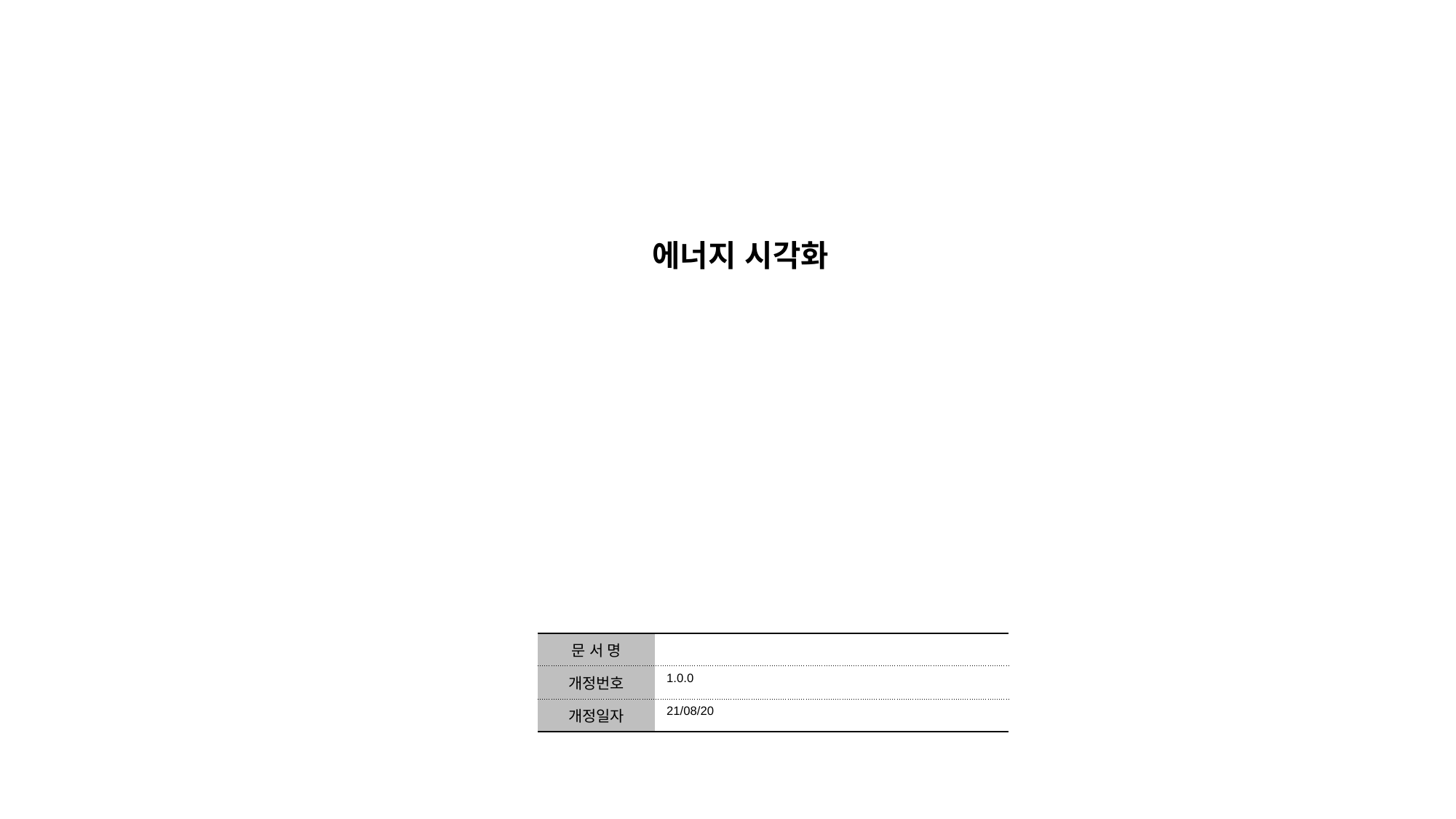

에너지 시각화
| 문 서 명 |  |
| --- | --- |
| 개정번호 | 1.0.0 |
| 개정일자 | 21/08/20 |